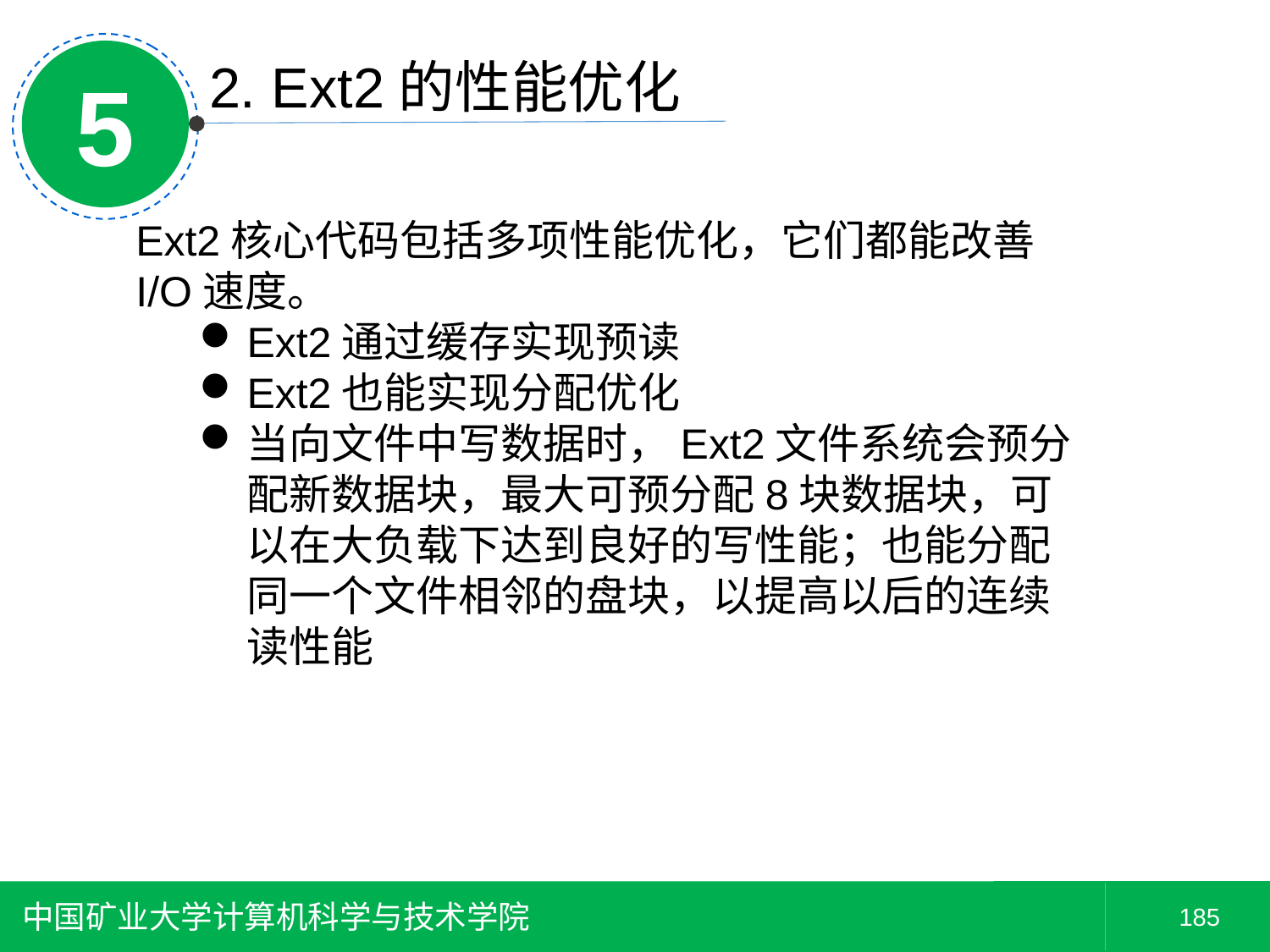

5
2. Ext2的性能优化

Ext2核心代码包括多项性能优化，它们都能改善I/O速度。
Ext2通过缓存实现预读
Ext2也能实现分配优化
当向文件中写数据时，Ext2文件系统会预分配新数据块，最大可预分配8块数据块，可以在大负载下达到良好的写性能；也能分配同一个文件相邻的盘块，以提高以后的连续读性能